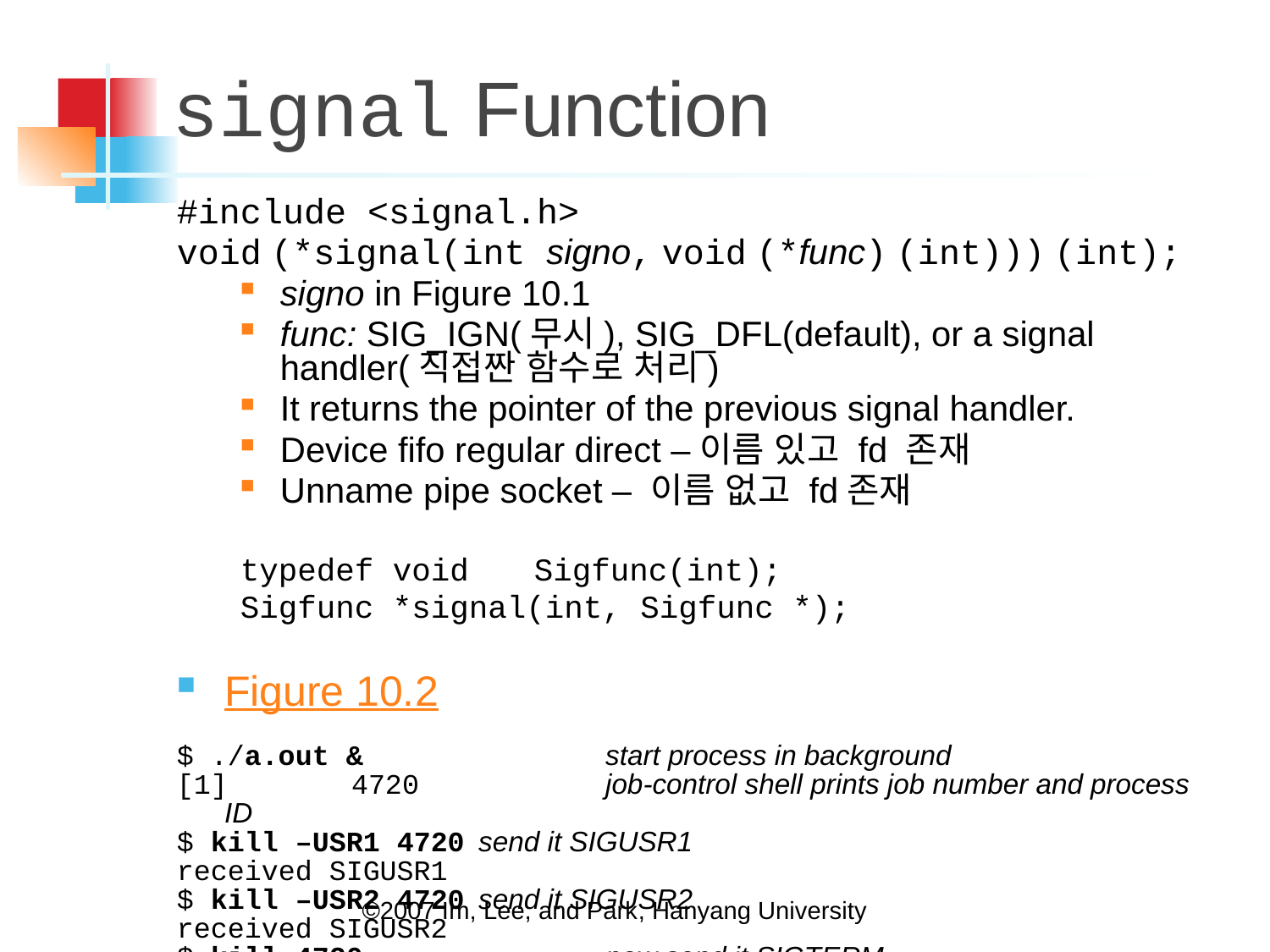

# signal Function
#include <signal.h>
void (*signal(int signo, void (*func) (int))) (int);
signo in Figure 10.1
func: SIG_IGN(무시), SIG_DFL(default), or a signal handler(직접짠 함수로 처리)
It returns the pointer of the previous signal handler.
Device fifo regular direct –이름 있고 fd 존재
Unname pipe socket – 이름 없고 fd존재

typedef void 	Sigfunc(int);
Sigfunc *signal(int, Sigfunc *);

Figure 10.2

$ ./a.out &		start process in background
[1]	4720		job-control shell prints job number and process ID
$ kill –USR1 4720	send it SIGUSR1
received SIGUSR1
$ kill –USR2 4720	send it SIGUSR2
received SIGUSR2
$ kill 4720		now send it SIGTERM
[1] + Terminated  	./a.out &
©2007 Im, Lee, and Park, Hanyang University